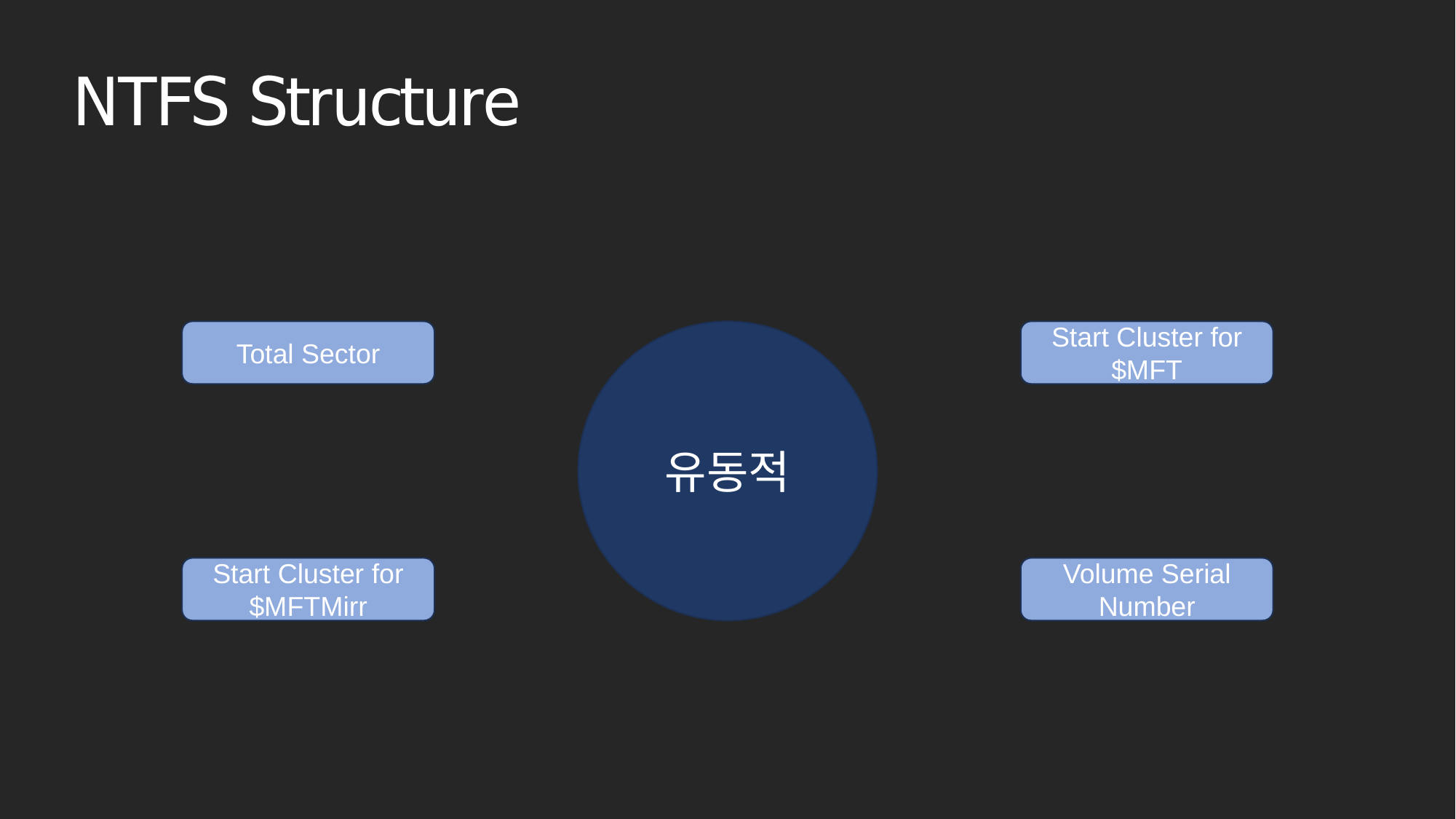

NTFS Structure
Total Sector
유동적
Start Cluster for $MFT
Start Cluster for $MFTMirr
Volume Serial Number